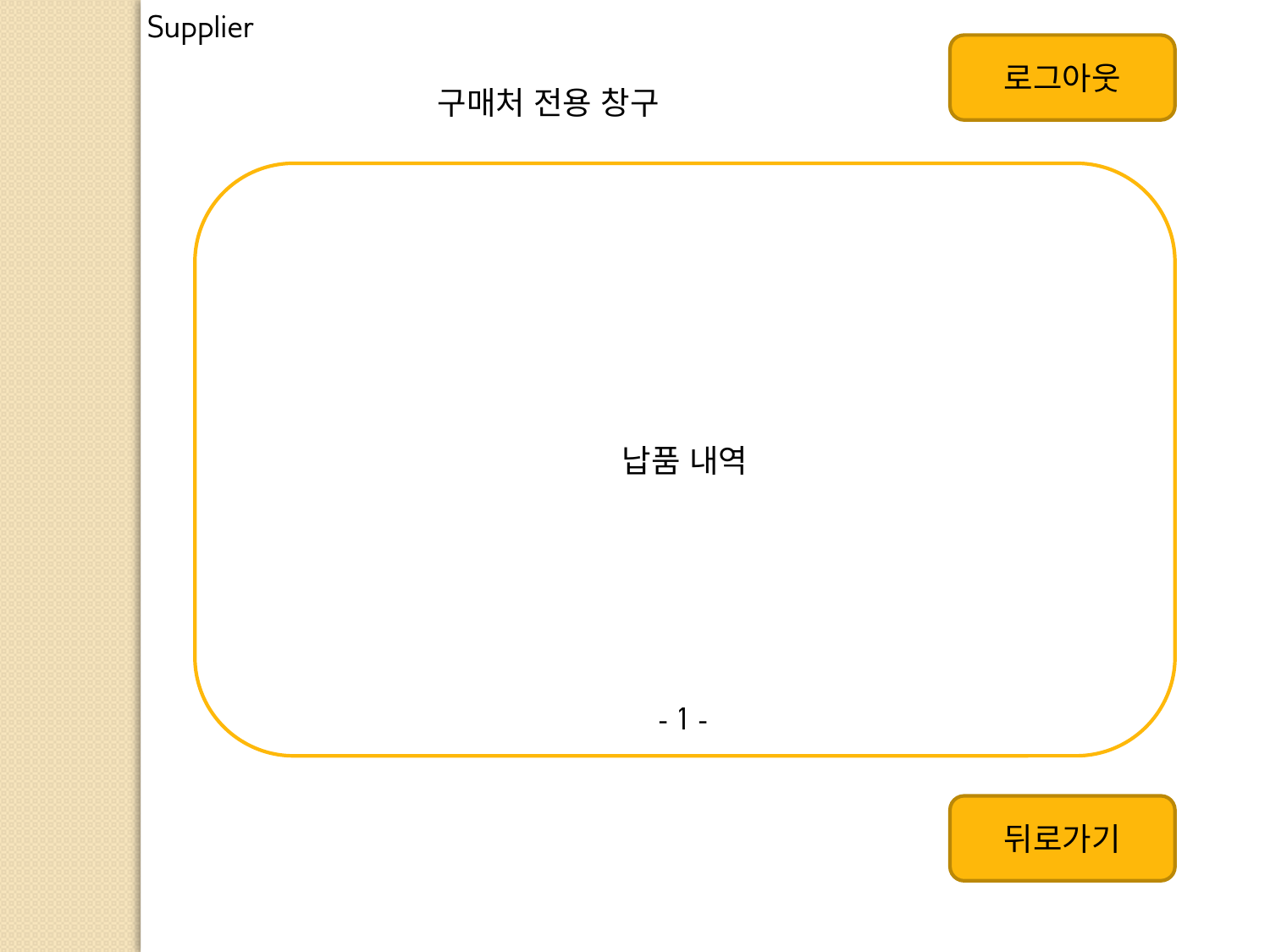

Supplier
로그아웃
구매처 전용 창구
납품 내역
- 1 -
뒤로가기